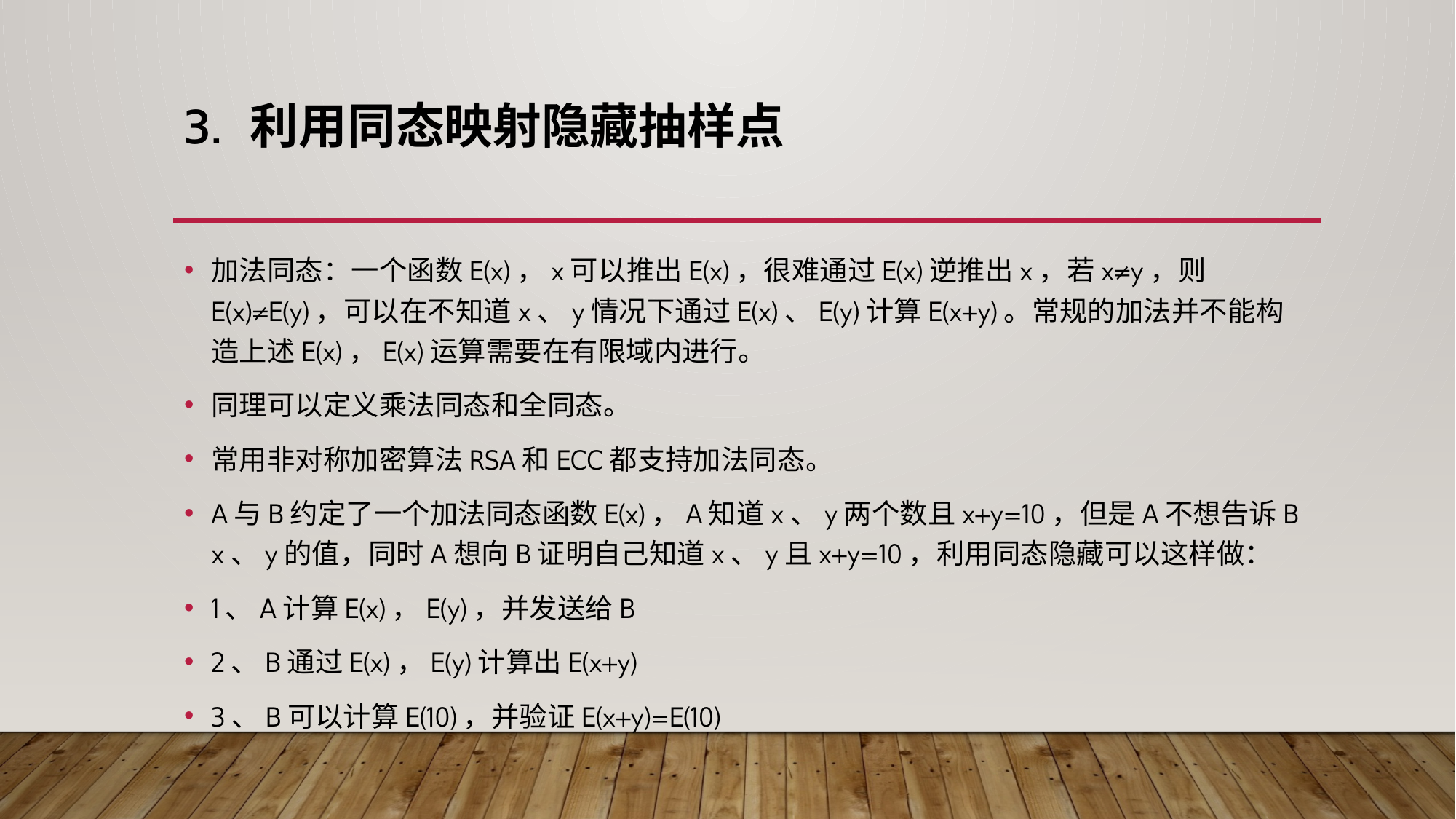

# 3. 利用同态映射隐藏抽样点
加法同态：一个函数E(x)，x可以推出E(x)，很难通过E(x)逆推出x，若x≠y，则E(x)≠E(y)，可以在不知道x、y情况下通过E(x)、E(y)计算E(x+y)。常规的加法并不能构造上述E(x)，E(x)运算需要在有限域内进行。
同理可以定义乘法同态和全同态。
常用非对称加密算法RSA和ECC都支持加法同态。
A与B约定了一个加法同态函数E(x)，A知道x、y两个数且x+y=10，但是A不想告诉B x、y的值，同时A想向B证明自己知道x、y且x+y=10，利用同态隐藏可以这样做：
1、A计算E(x)，E(y)，并发送给B
2、B通过E(x)，E(y)计算出E(x+y)
3、B可以计算E(10)，并验证E(x+y)=E(10)